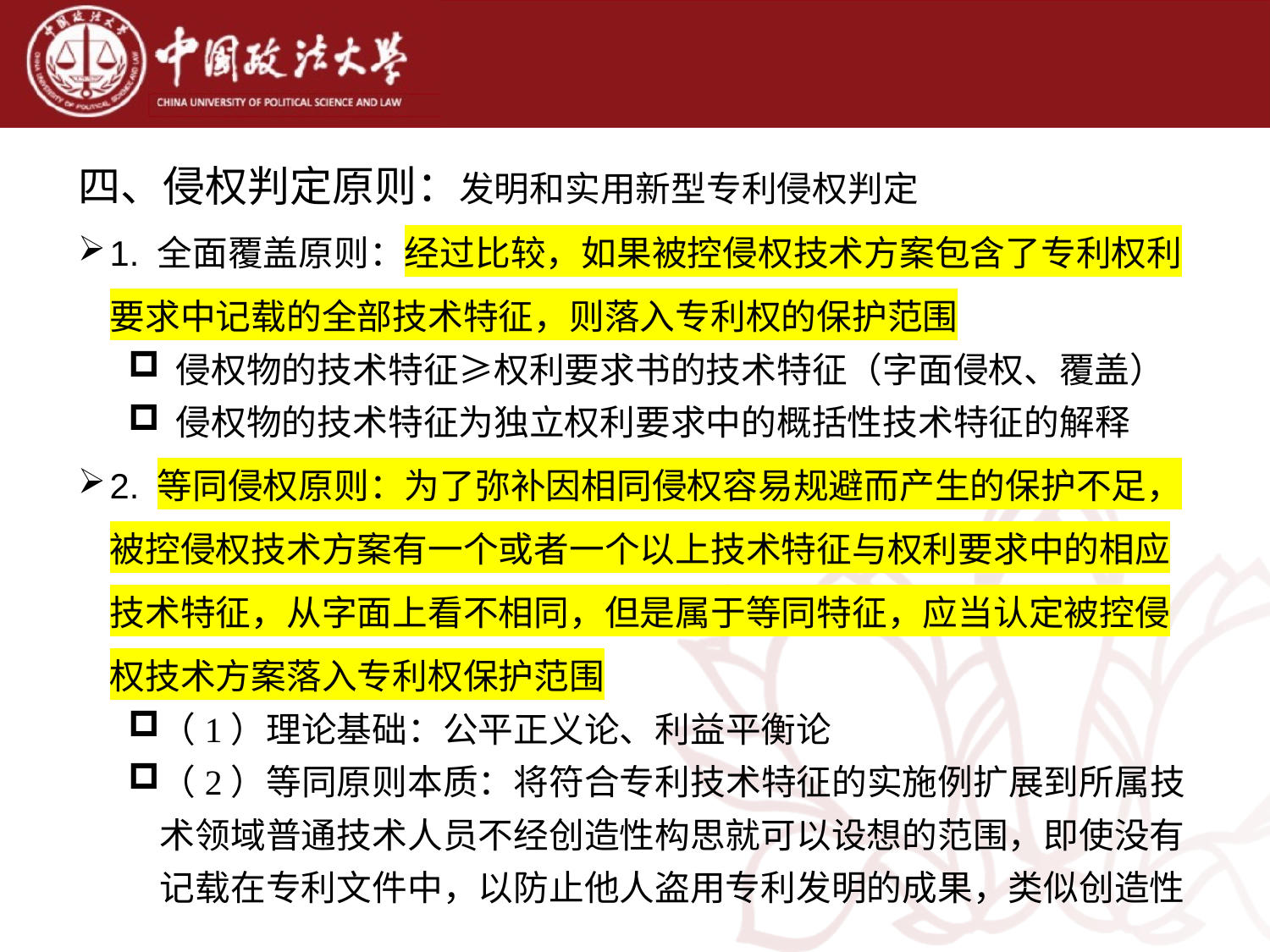

四、侵权判定原则：发明和实用新型专利侵权判定
1. 全面覆盖原则：经过比较，如果被控侵权技术方案包含了专利权利要求中记载的全部技术特征，则落入专利权的保护范围
侵权物的技术特征≥权利要求书的技术特征（字面侵权、覆盖）
侵权物的技术特征为独立权利要求中的概括性技术特征的解释
2. 等同侵权原则：为了弥补因相同侵权容易规避而产生的保护不足，被控侵权技术方案有一个或者一个以上技术特征与权利要求中的相应技术特征，从字面上看不相同，但是属于等同特征，应当认定被控侵权技术方案落入专利权保护范围
（1）理论基础：公平正义论、利益平衡论
（2）等同原则本质：将符合专利技术特征的实施例扩展到所属技术领域普通技术人员不经创造性构思就可以设想的范围，即使没有记载在专利文件中，以防止他人盗用专利发明的成果，类似创造性